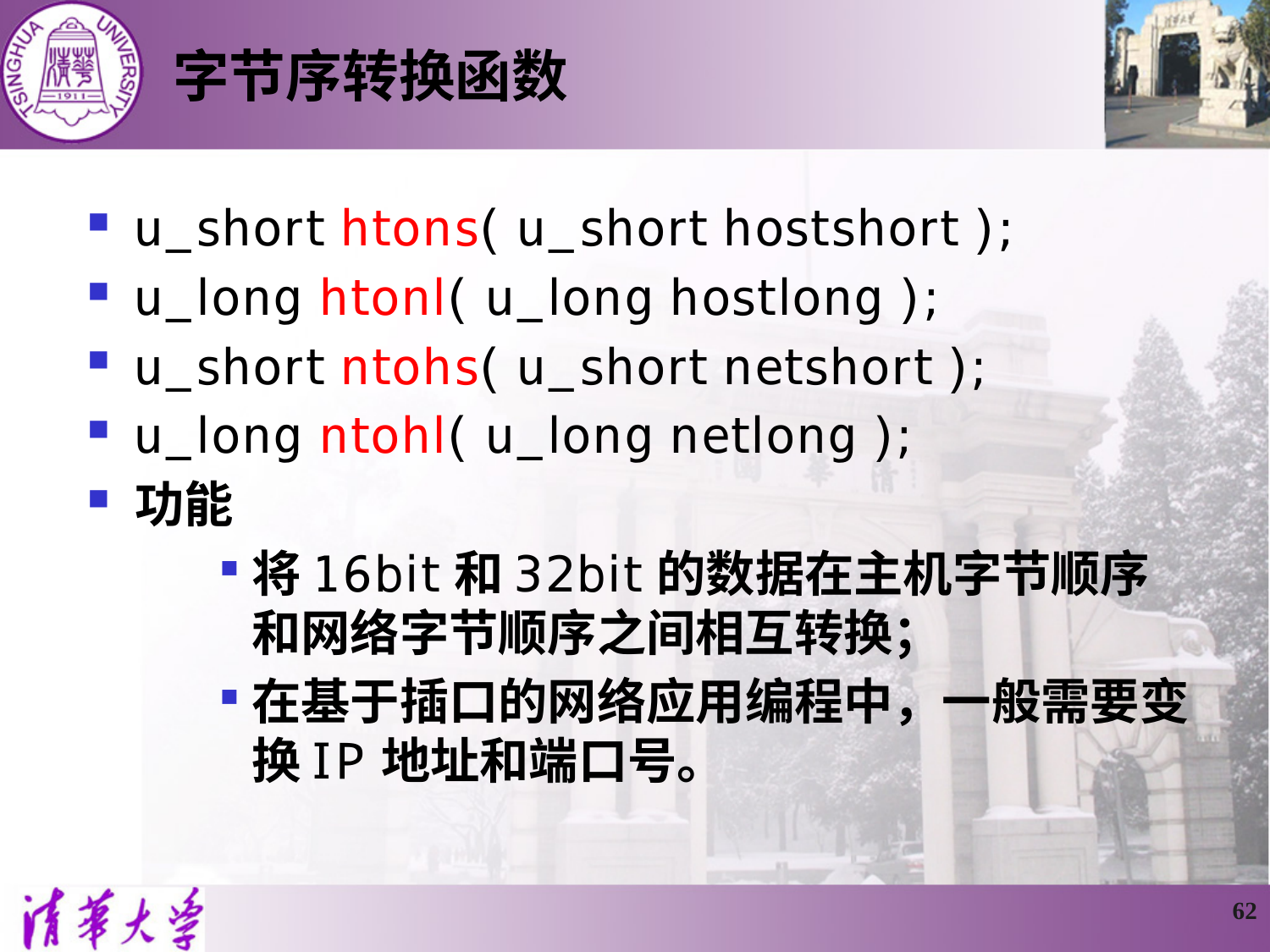

# 字节序转换函数
u_short htons( u_short hostshort );
u_long htonl( u_long hostlong );
u_short ntohs( u_short netshort );
u_long ntohl( u_long netlong );
功能
将16bit和32bit的数据在主机字节顺序和网络字节顺序之间相互转换；
在基于插口的网络应用编程中，一般需要变换IP地址和端口号。
62